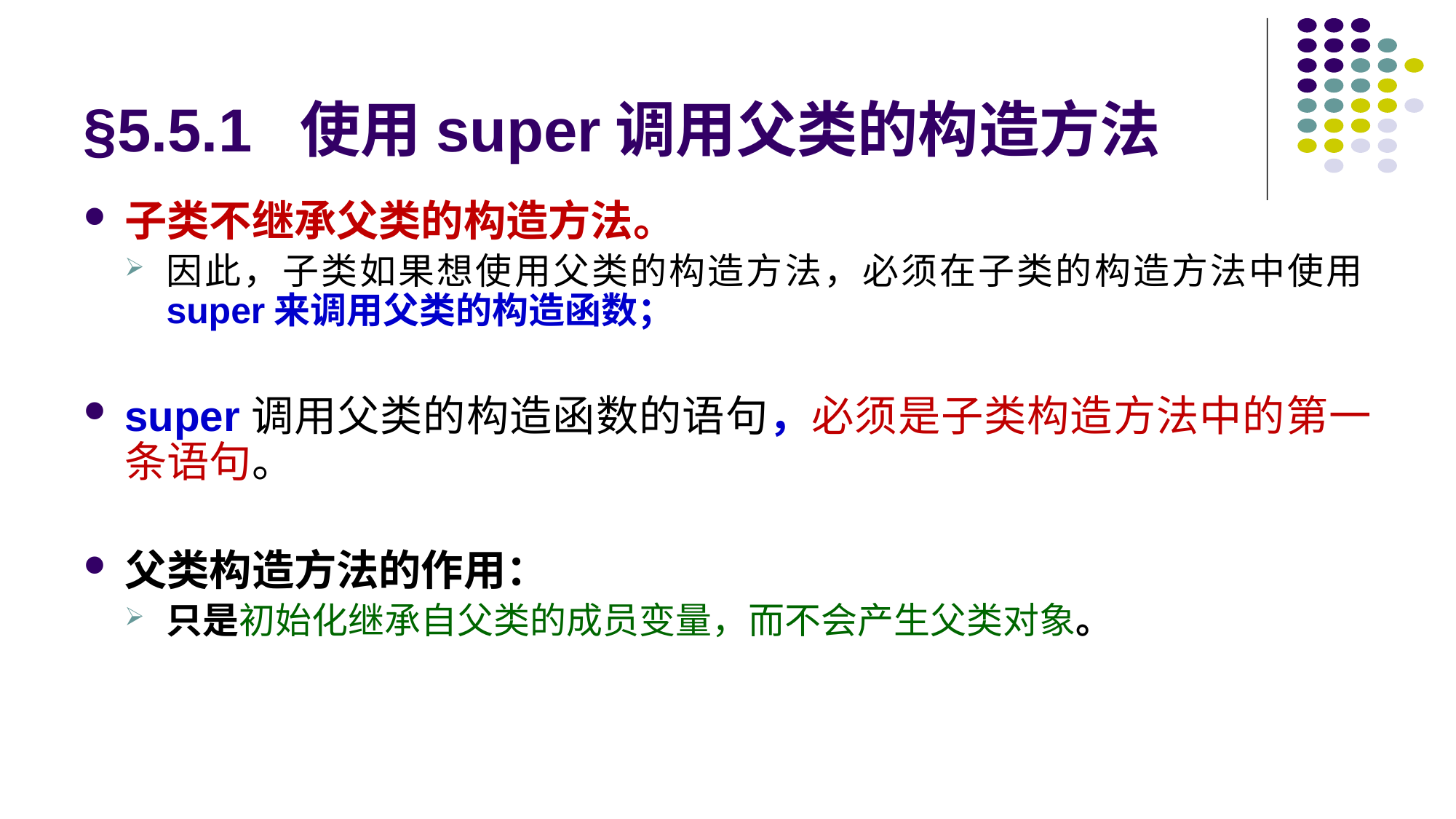

# §5.5.1  使用super调用父类的构造方法
子类不继承父类的构造方法。
因此，子类如果想使用父类的构造方法，必须在子类的构造方法中使用super来调用父类的构造函数；

super调用父类的构造函数的语句，必须是子类构造方法中的第一条语句。

父类构造方法的作用：
只是初始化继承自父类的成员变量，而不会产生父类对象。
42